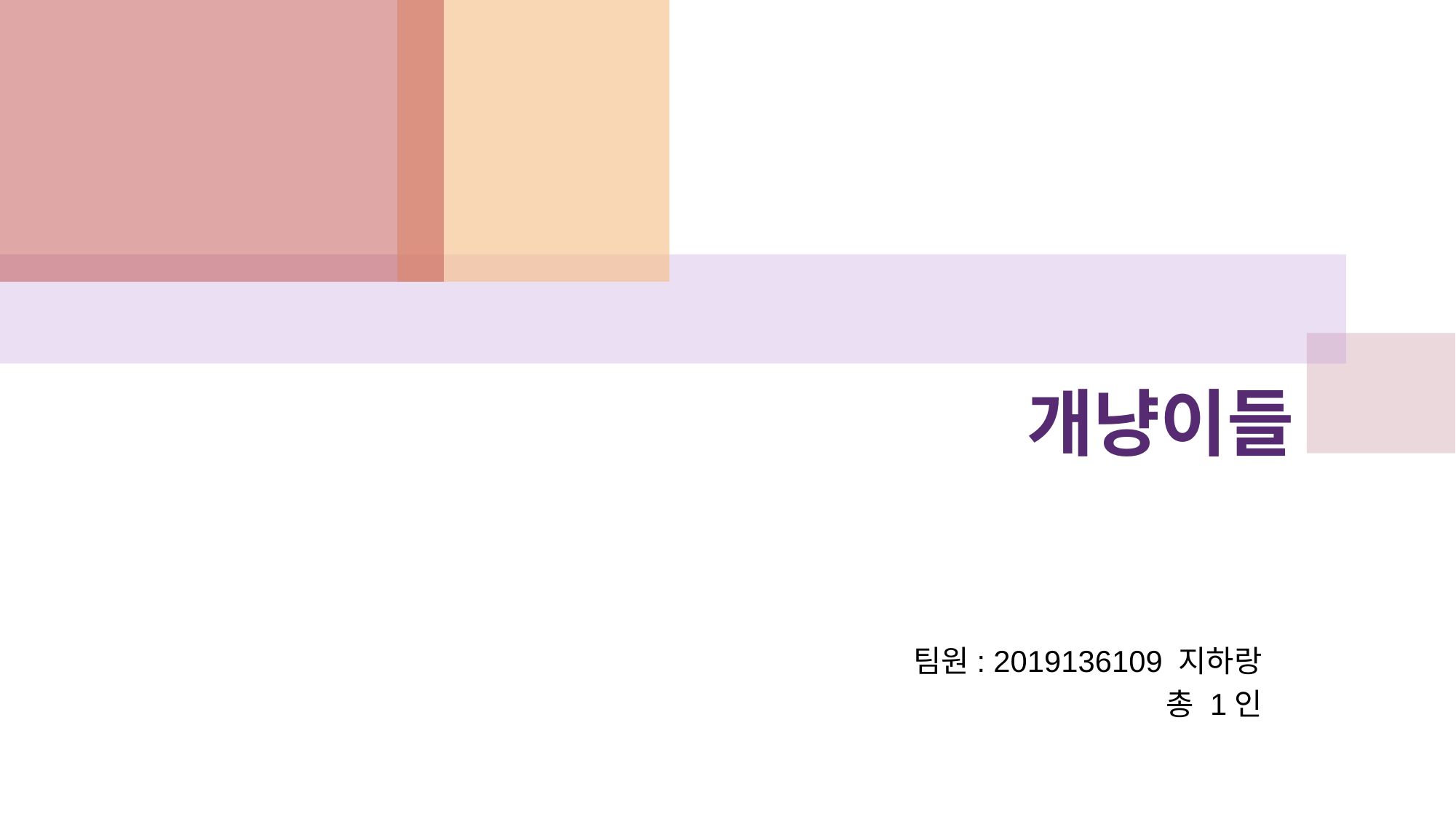

# 개냥이들
팀원: 2019136109 지하랑
총 1인